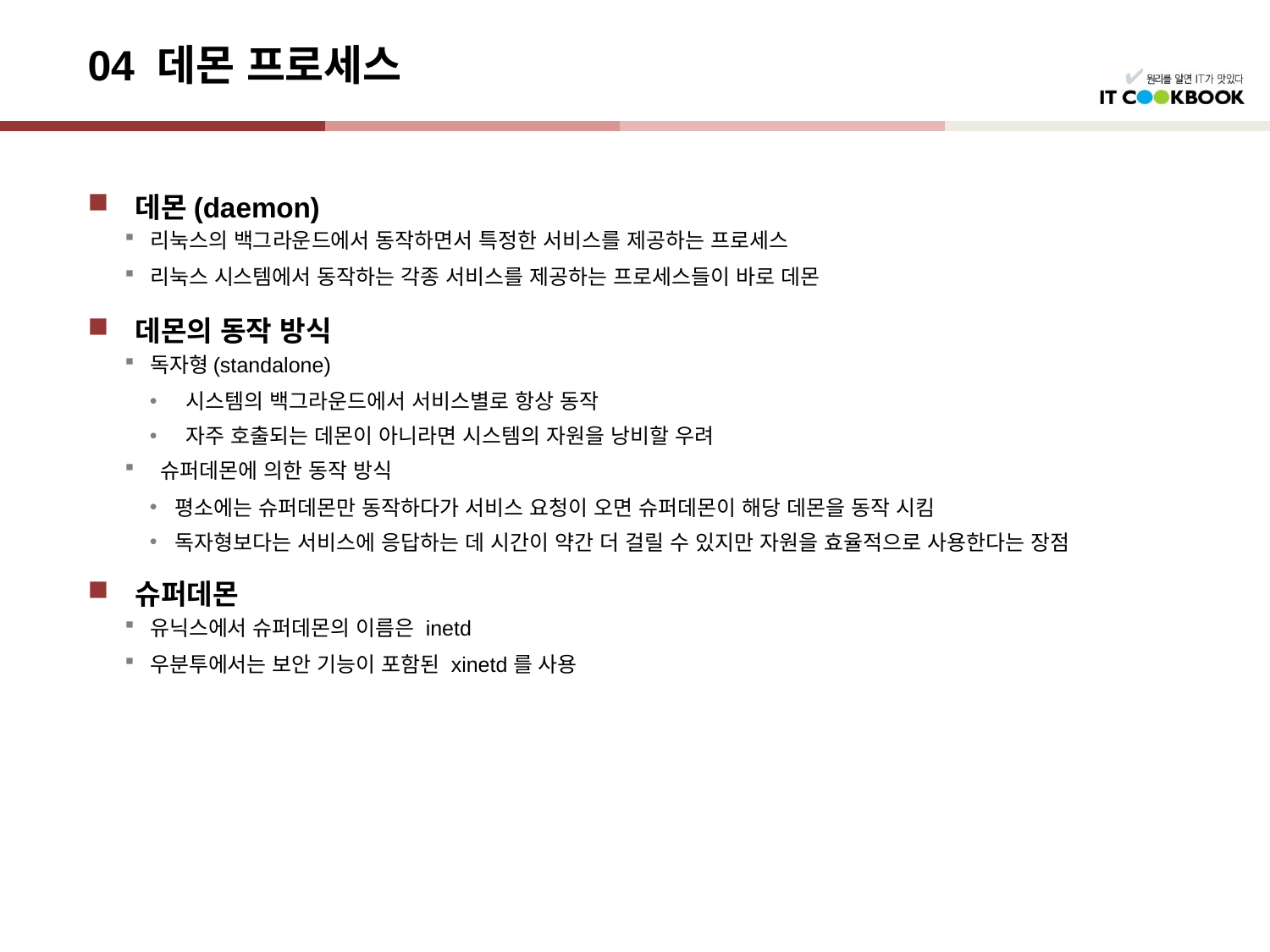

# 04 데몬 프로세스
데몬(daemon)
리눅스의 백그라운드에서 동작하면서 특정한 서비스를 제공하는 프로세스
리눅스 시스템에서 동작하는 각종 서비스를 제공하는 프로세스들이 바로 데몬
데몬의 동작 방식
독자형(standalone)
 시스템의 백그라운드에서 서비스별로 항상 동작
 자주 호출되는 데몬이 아니라면 시스템의 자원을 낭비할 우려
 슈퍼데몬에 의한 동작 방식
평소에는 슈퍼데몬만 동작하다가 서비스 요청이 오면 슈퍼데몬이 해당 데몬을 동작 시킴
독자형보다는 서비스에 응답하는 데 시간이 약간 더 걸릴 수 있지만 자원을 효율적으로 사용한다는 장점
슈퍼데몬
유닉스에서 슈퍼데몬의 이름은 inetd
우분투에서는 보안 기능이 포함된 xinetd를 사용